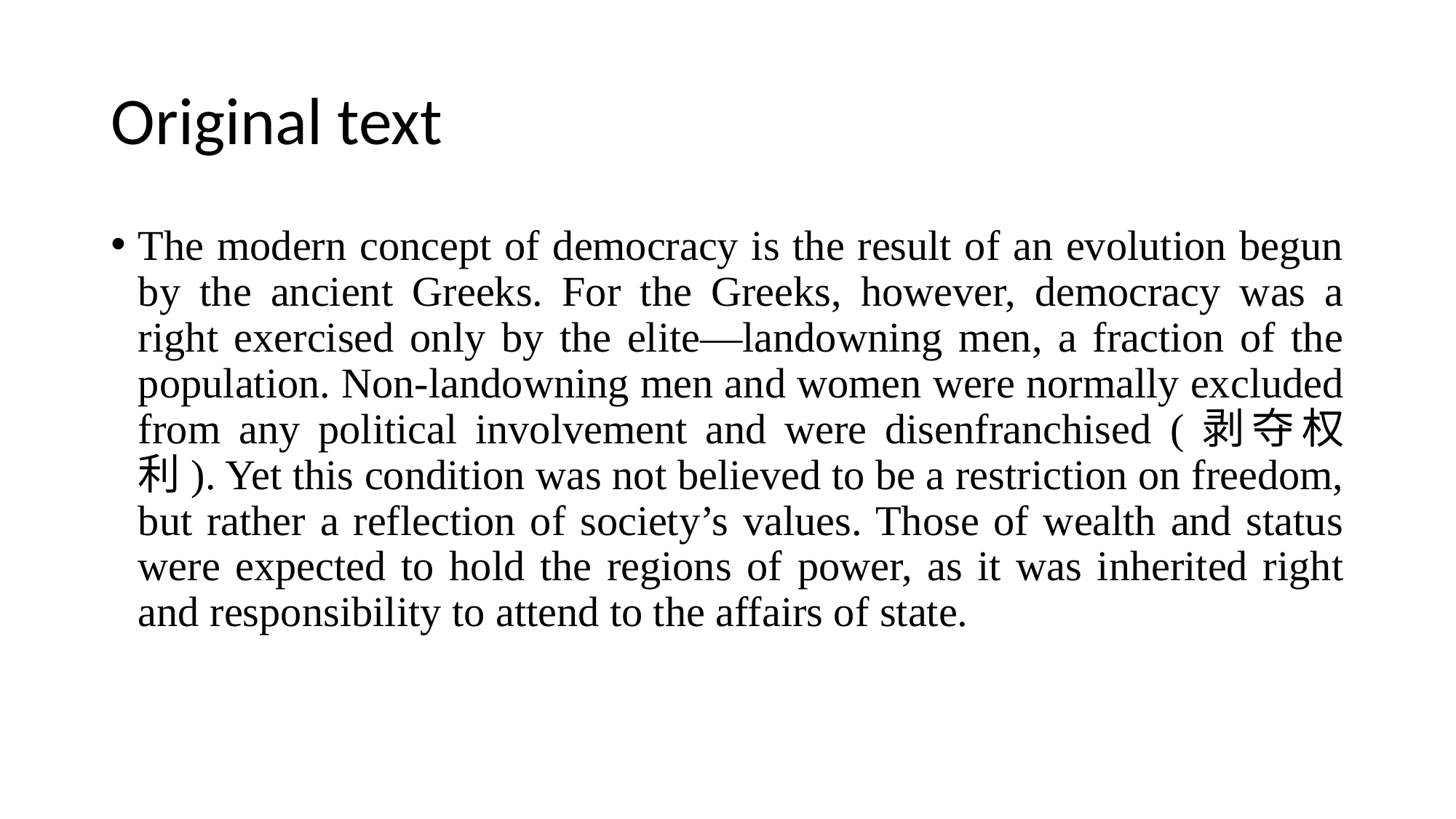

# Original text
The modern concept of democracy is the result of an evolution begun by the ancient Greeks. For the Greeks, however, democracy was a right exercised only by the elite―landowning men, a fraction of the population. Non-landowning men and women were normally excluded from any political involvement and were disenfranchised (剥夺权利). Yet this condition was not believed to be a restriction on freedom, but rather a reflection of society’s values. Those of wealth and status were expected to hold the regions of power, as it was inherited right and responsibility to attend to the affairs of state.